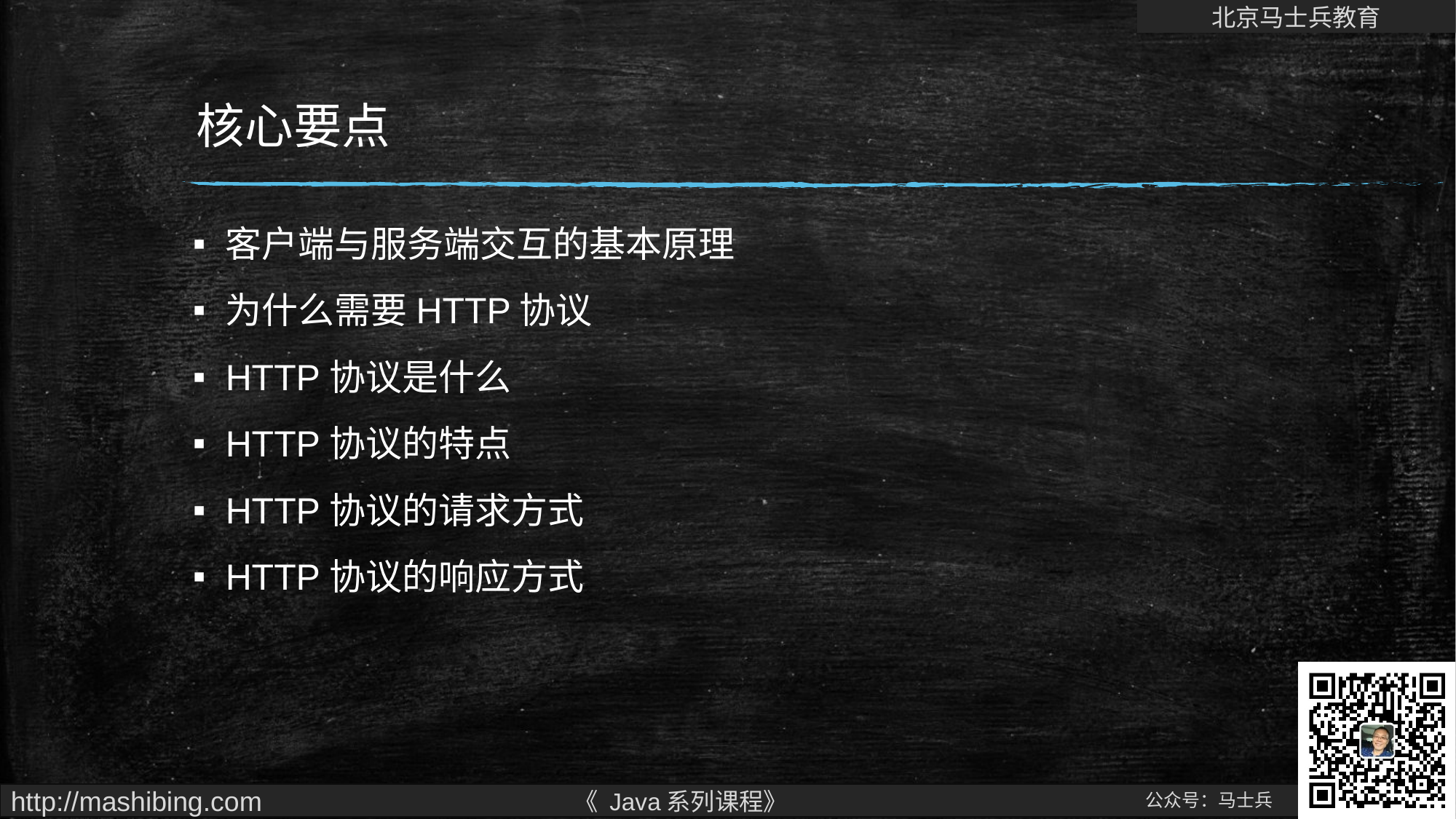

# 核心要点
客户端与服务端交互的基本原理
为什么需要HTTP协议
HTTP协议是什么
HTTP协议的特点
HTTP协议的请求方式
HTTP协议的响应方式